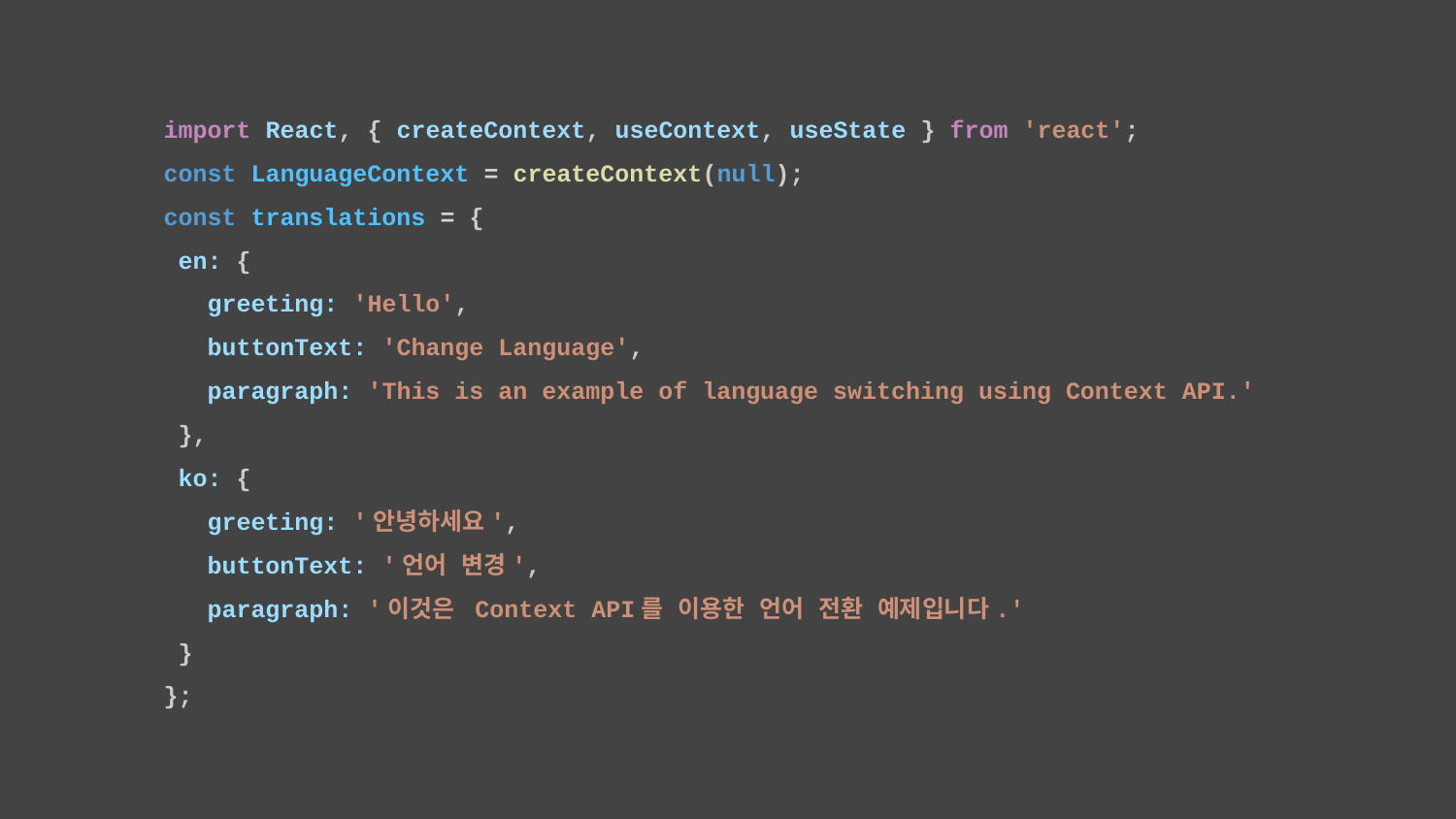

import React, { createContext, useContext, useState } from 'react';
const LanguageContext = createContext(null);
const translations = {
 en: {
   greeting: 'Hello',
   buttonText: 'Change Language',
   paragraph: 'This is an example of language switching using Context API.'
 },
 ko: {
   greeting: '안녕하세요',
   buttonText: '언어 변경',
   paragraph: '이것은 Context API를 이용한 언어 전환 예제입니다.'
 }
};